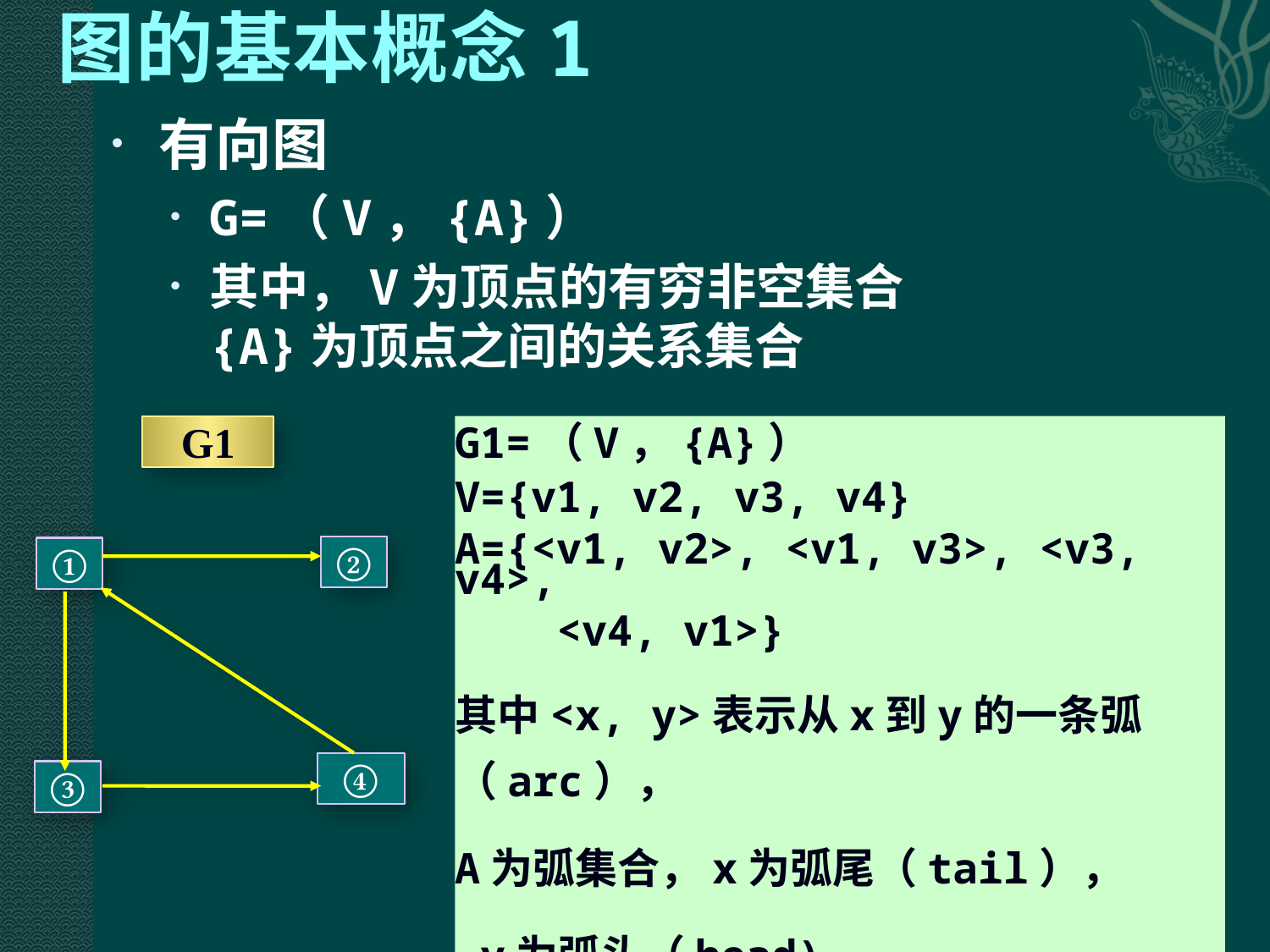

# 图的基本概念1
有向图
G=（V，{A}）
其中，V为顶点的有穷非空集合                 {A}为顶点之间的关系集合

G1=（V，{A}）
V={v1, v2, v3, v4}
A={<v1, v2>, <v1, v3>, <v3, v4>,
    <v4, v1>}
其中<x, y>表示从x到y的一条弧（arc），
A为弧集合，x为弧尾（tail），
 y为弧头（head)
G1
②
①

④
③